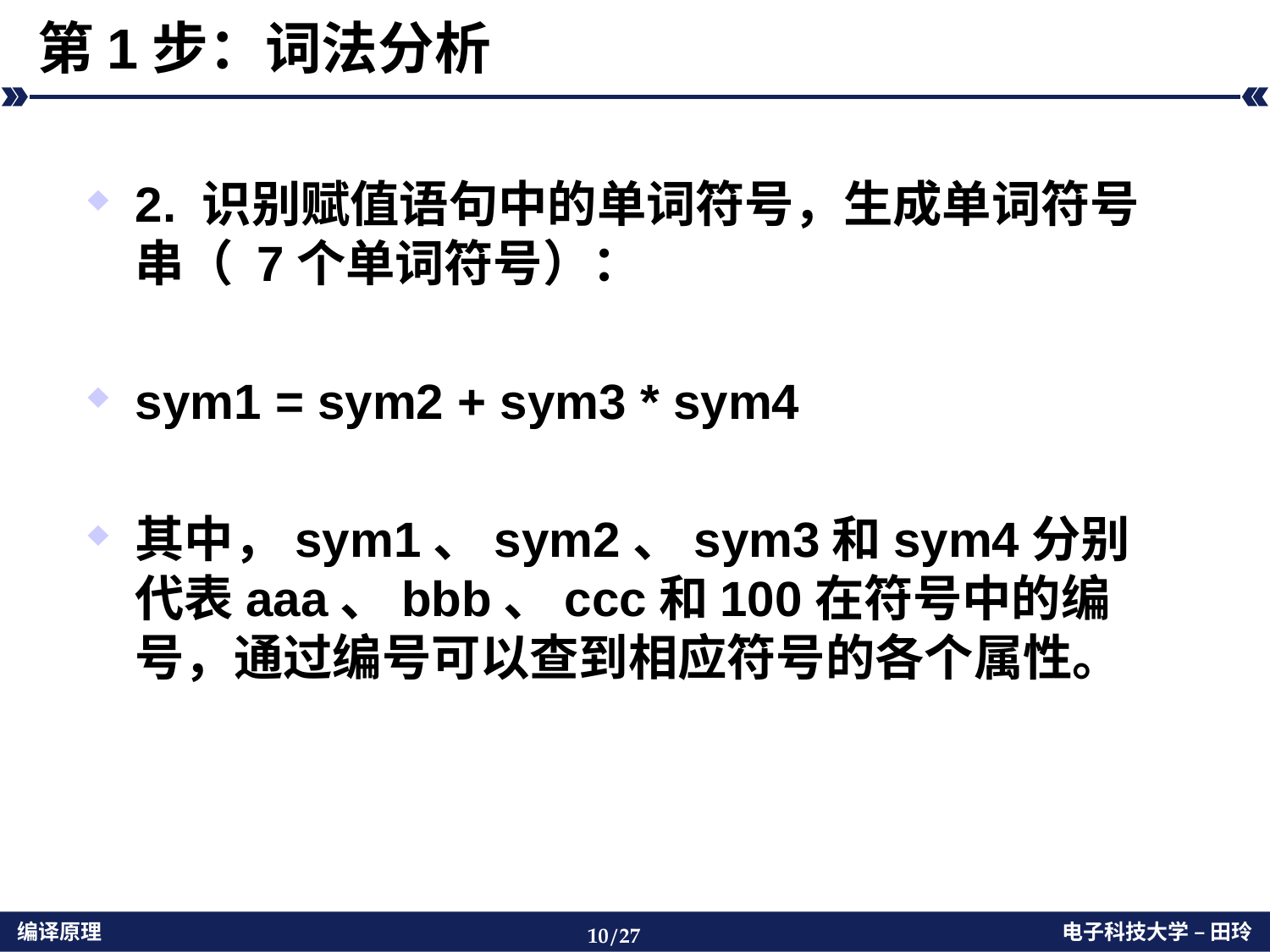

# 第1步：词法分析
2. 识别赋值语句中的单词符号，生成单词符号串（ 7个单词符号）：

sym1 = sym2 + sym3 * sym4

其中，sym1、sym2、sym3和sym4分别代表aaa、bbb、ccc和100在符号中的编号，通过编号可以查到相应符号的各个属性。